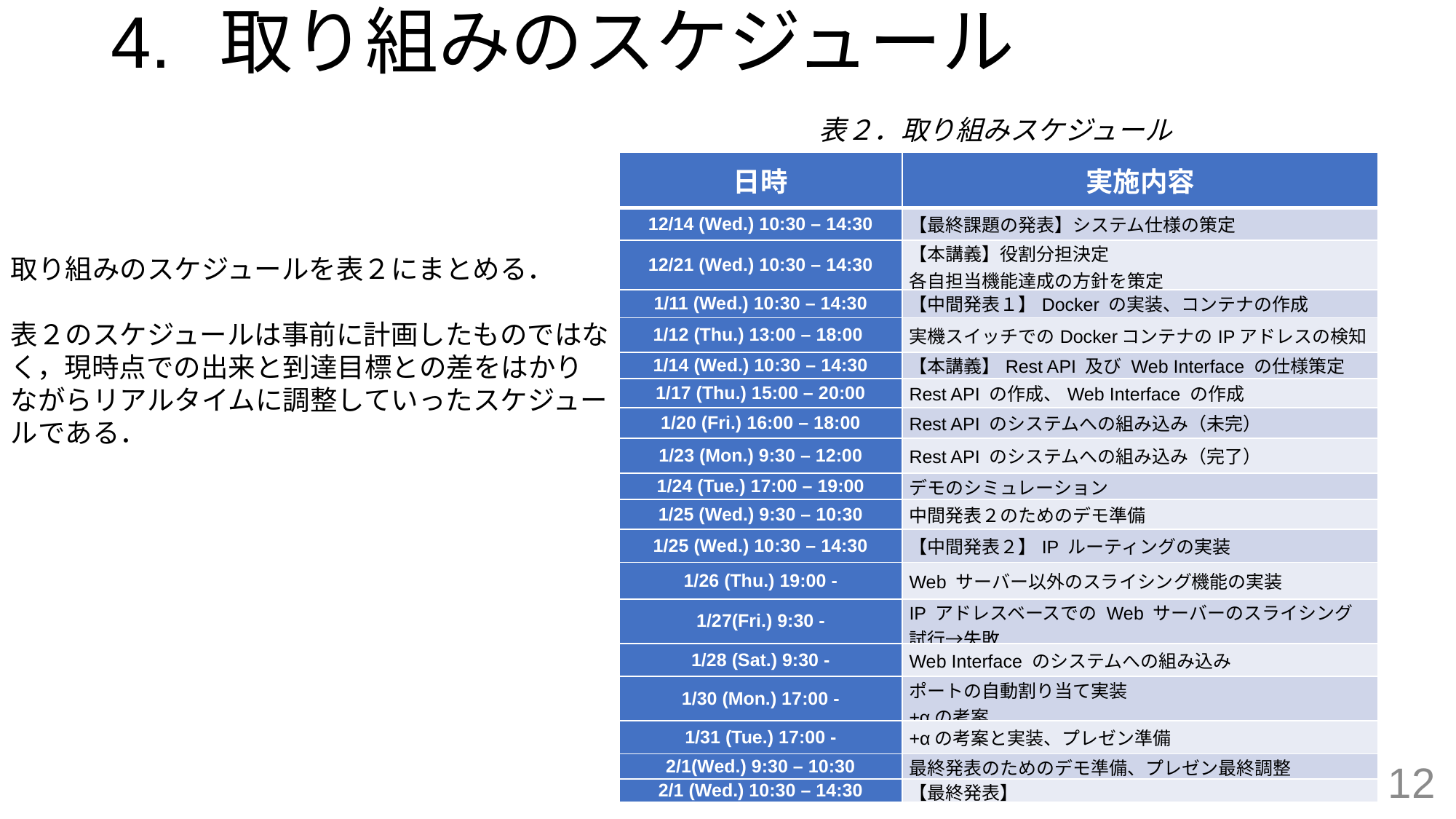

取り組みのスケジュール
表２．取り組みスケジュール
| 日時 | 実施内容 |
| --- | --- |
| 12/14 (Wed.) 10:30 – 14:30 | 【最終課題の発表】システム仕様の策定 |
| 12/21 (Wed.) 10:30 – 14:30 | 【本講義】役割分担決定 各自担当機能達成の方針を策定 |
| 1/11 (Wed.) 10:30 – 14:30 | 【中間発表１】Docker の実装、コンテナの作成 |
| 1/12 (Thu.) 13:00 – 18:00 | 実機スイッチでのDockerコンテナのIPアドレスの検知 |
| 1/14 (Wed.) 10:30 – 14:30 | 【本講義】Rest API 及び Web Interface の仕様策定 |
| 1/17 (Thu.) 15:00 – 20:00 | Rest API の作成、Web Interface の作成 |
| 1/20 (Fri.) 16:00 – 18:00 | Rest API のシステムへの組み込み（未完） |
| 1/23 (Mon.) 9:30 – 12:00 | Rest API のシステムへの組み込み（完了） |
| 1/24 (Tue.) 17:00 – 19:00 | デモのシミュレーション |
| 1/25 (Wed.) 9:30 – 10:30 | 中間発表２のためのデモ準備 |
| 1/25 (Wed.) 10:30 – 14:30 | 【中間発表２】IP ルーティングの実装 |
| 1/26 (Thu.) 19:00 - | Web サーバー以外のスライシング機能の実装 |
| 1/27(Fri.) 9:30 - | IP アドレスベースでの Web サーバーのスライシング　試行→失敗 |
| 1/28 (Sat.) 9:30 - | Web Interface のシステムへの組み込み |
| 1/30 (Mon.) 17:00 - | ポートの自動割り当て実装 +αの考案 |
| 1/31 (Tue.) 17:00 - | +αの考案と実装、プレゼン準備 |
| 2/1(Wed.) 9:30 – 10:30 | 最終発表のためのデモ準備、プレゼン最終調整 |
| 2/1 (Wed.) 10:30 – 14:30 | 【最終発表】 |
取り組みのスケジュールを表２にまとめる．

表２のスケジュールは事前に計画したものではなく，現時点での出来と到達目標との差をはかりながらリアルタイムに調整していったスケジュールである．
12